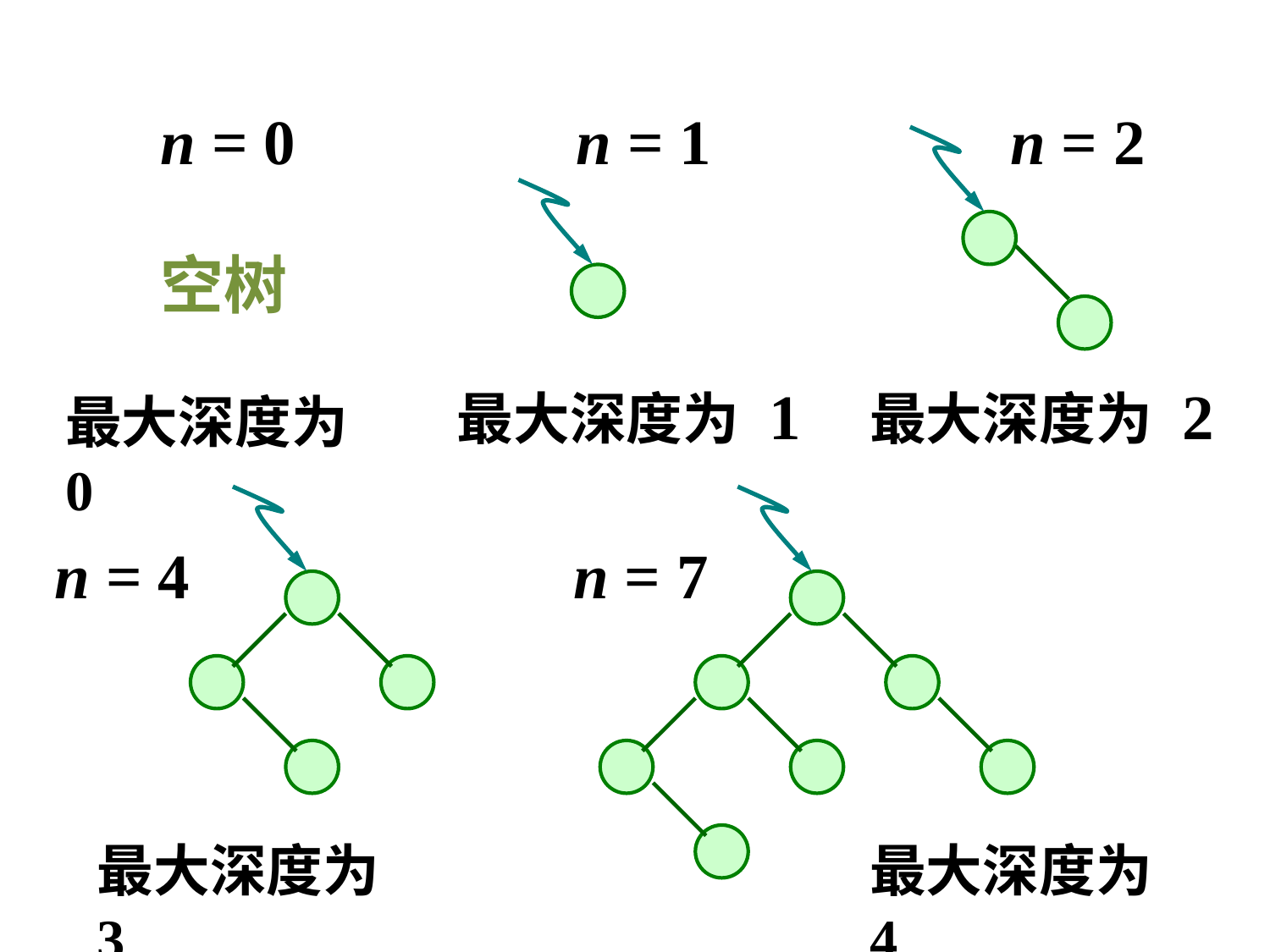

n = 0
n = 1
n = 2

空树
最大深度为 1
最大深度为 2
最大深度为 0

n = 4
n = 7
最大深度为 3
最大深度为 4